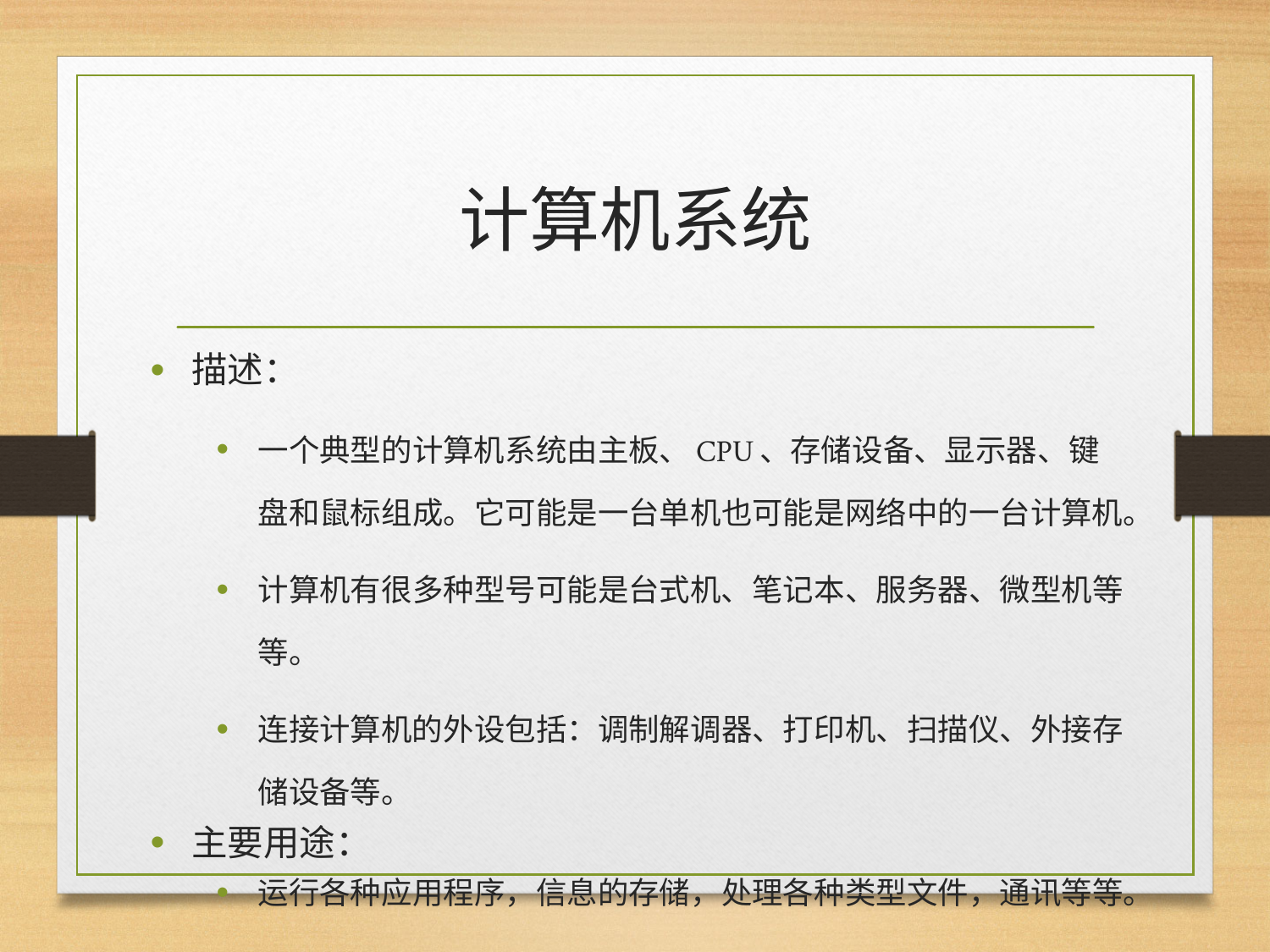

# 计算机系统
描述：
一个典型的计算机系统由主板、CPU、存储设备、显示器、键盘和鼠标组成。它可能是一台单机也可能是网络中的一台计算机。
计算机有很多种型号可能是台式机、笔记本、服务器、微型机等等。
连接计算机的外设包括：调制解调器、打印机、扫描仪、外接存储设备等。
主要用途：
运行各种应用程序，信息的存储，处理各种类型文件，通讯等等。